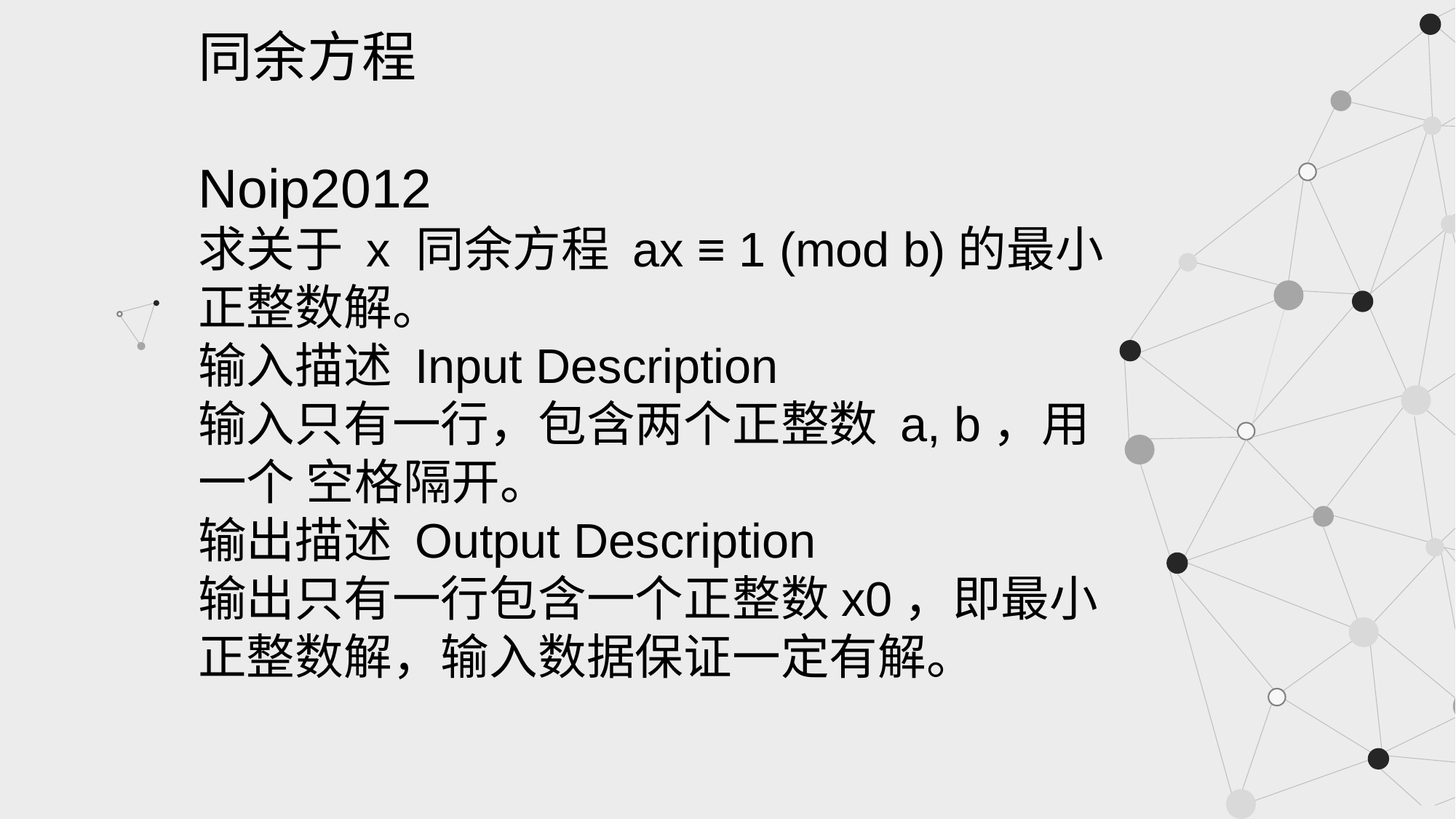

同余方程

Noip2012
求关于 x 同余方程 ax ≡ 1 (mod b)的最小正整数解。
输入描述 Input Description
输入只有一行，包含两个正整数 a, b，用 一个 空格隔开。
输出描述 Output Description
输出只有一行包含一个正整数x0，即最小正整数解，输入数据保证一定有解。